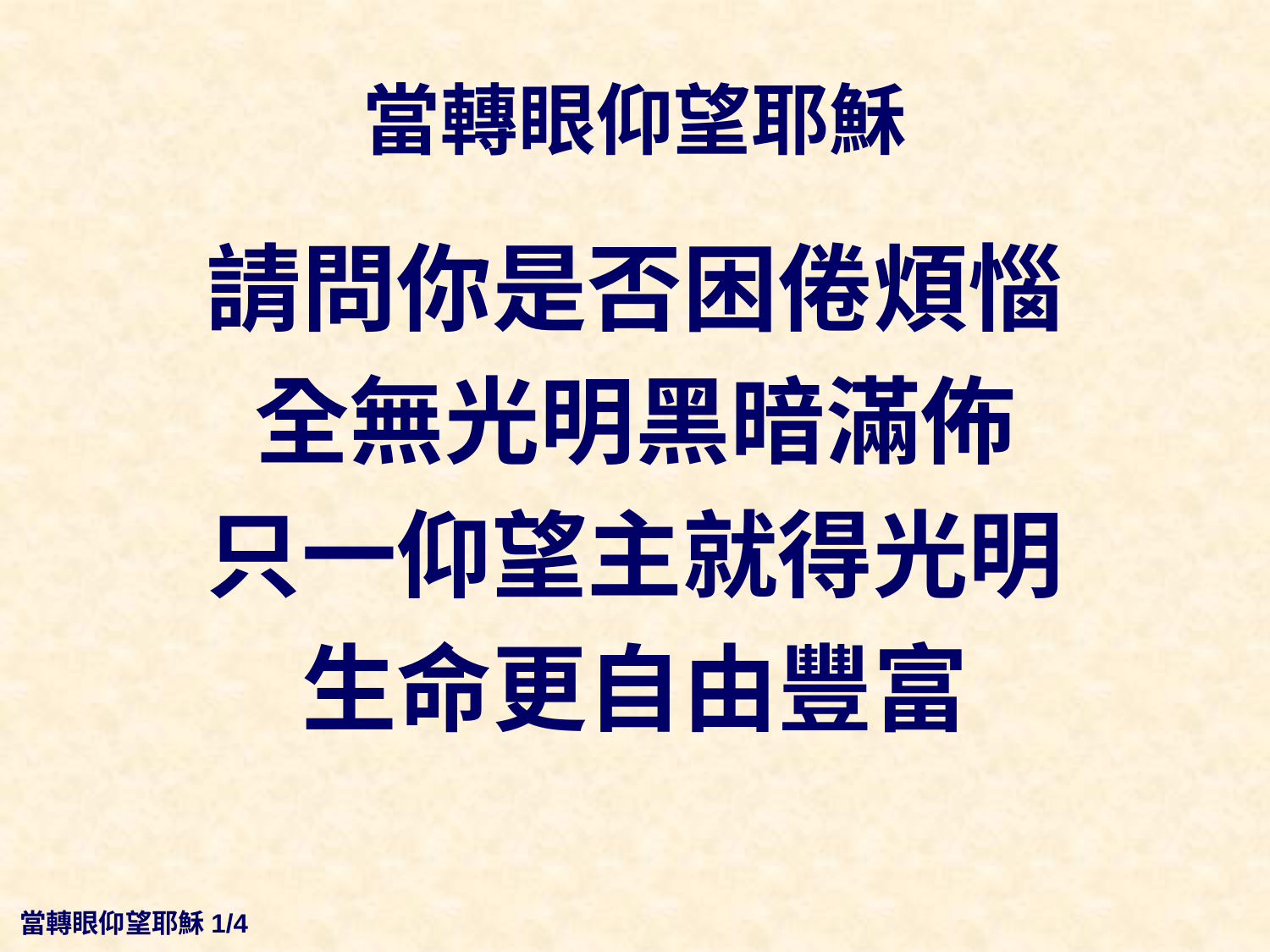

# 當轉眼仰望耶穌
請問你是否困倦煩惱
全無光明黑暗滿佈
只一仰望主就得光明
生命更自由豐富
當轉眼仰望耶穌1/4